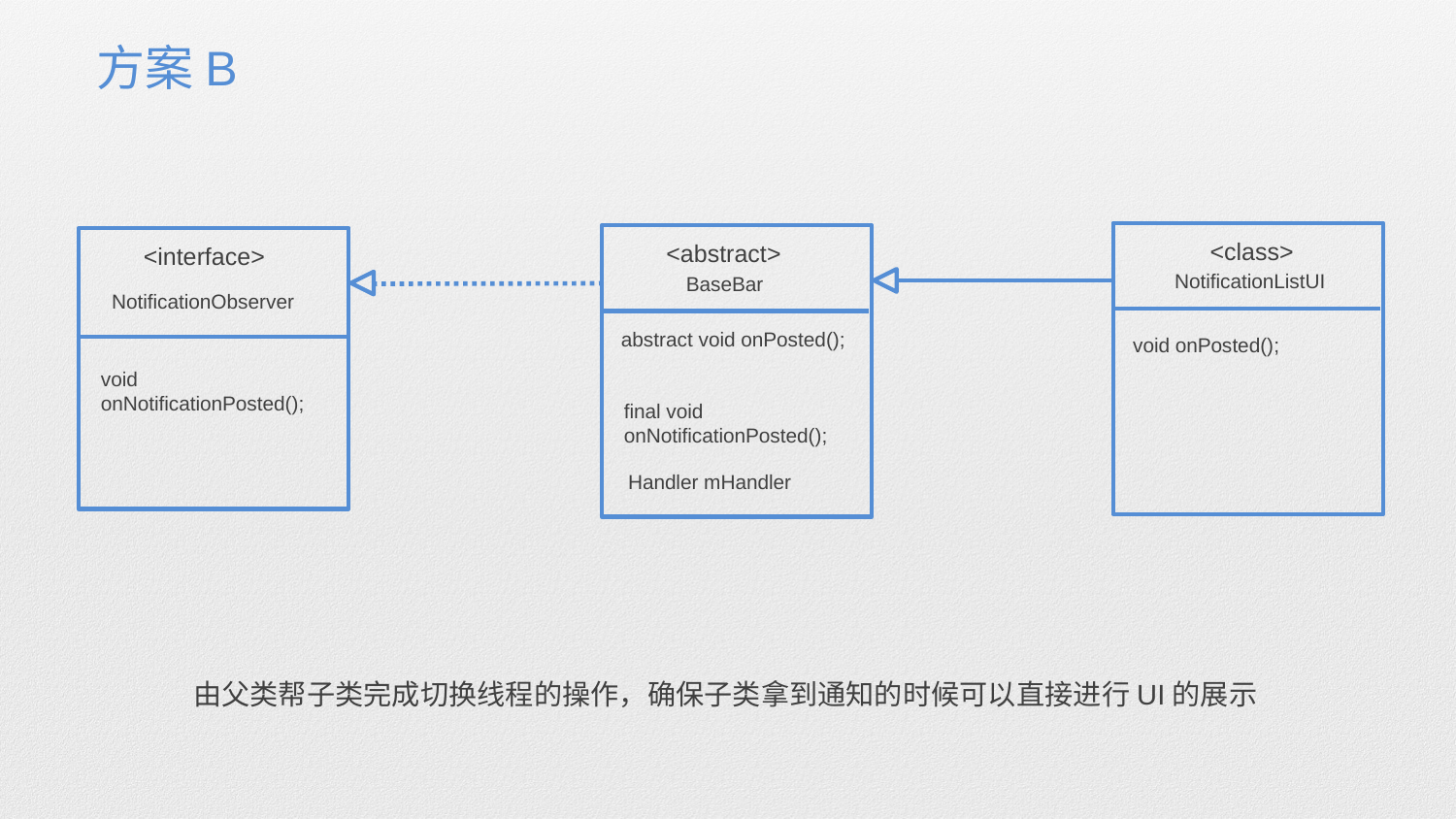

方案B

<class>
<abstract>
<interface>
NotificationListUI
BaseBar

NotificationObserver
abstract void onPosted();
void onPosted();
void onNotificationPosted();
final void onNotificationPosted();
Handler mHandler
由父类帮子类完成切换线程的操作，确保子类拿到通知的时候可以直接进行UI的展示